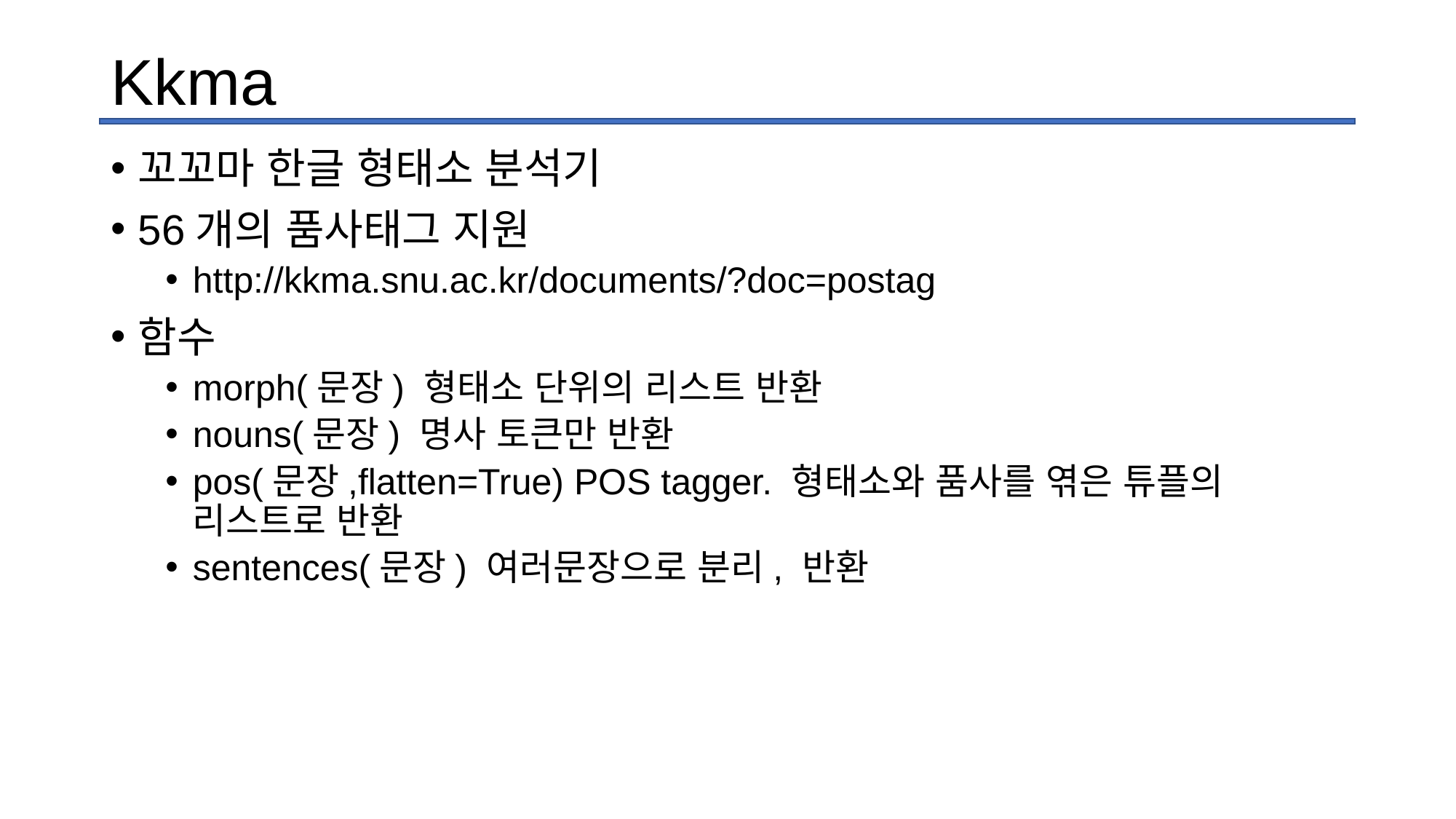

# Kkma
꼬꼬마 한글 형태소 분석기
56개의 품사태그 지원
http://kkma.snu.ac.kr/documents/?doc=postag
함수
morph(문장) 형태소 단위의 리스트 반환
nouns(문장) 명사 토큰만 반환
pos(문장,flatten=True) POS tagger. 형태소와 품사를 엮은 튜플의 리스트로 반환
sentences(문장) 여러문장으로 분리, 반환